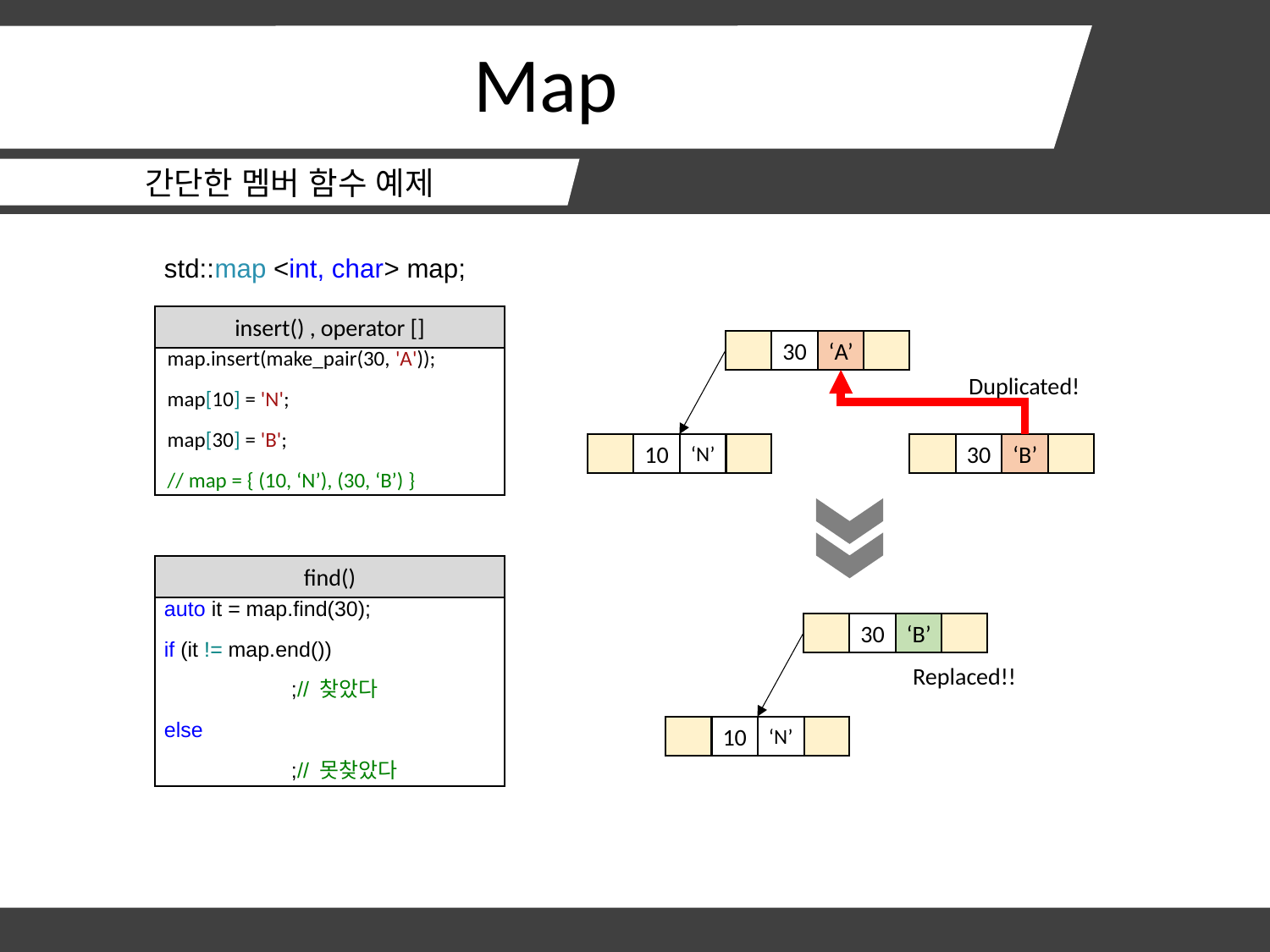

# Map
간단한 멤버 함수 예제
std::map <int, char> map;
insert() , operator []

30
‘A’

map.insert(make_pair(30, 'A'));
map[10] = 'N';
map[30] = 'B';
// map = { (10, ‘N’), (30, ‘B’) }
Duplicated!

10
‘N’

30
‘B’

find()
auto it = map.find(30);
if (it != map.end())
	;// 찾았다
else
	;// 못찾았다

30
‘B’

Replaced!!

10
‘N’